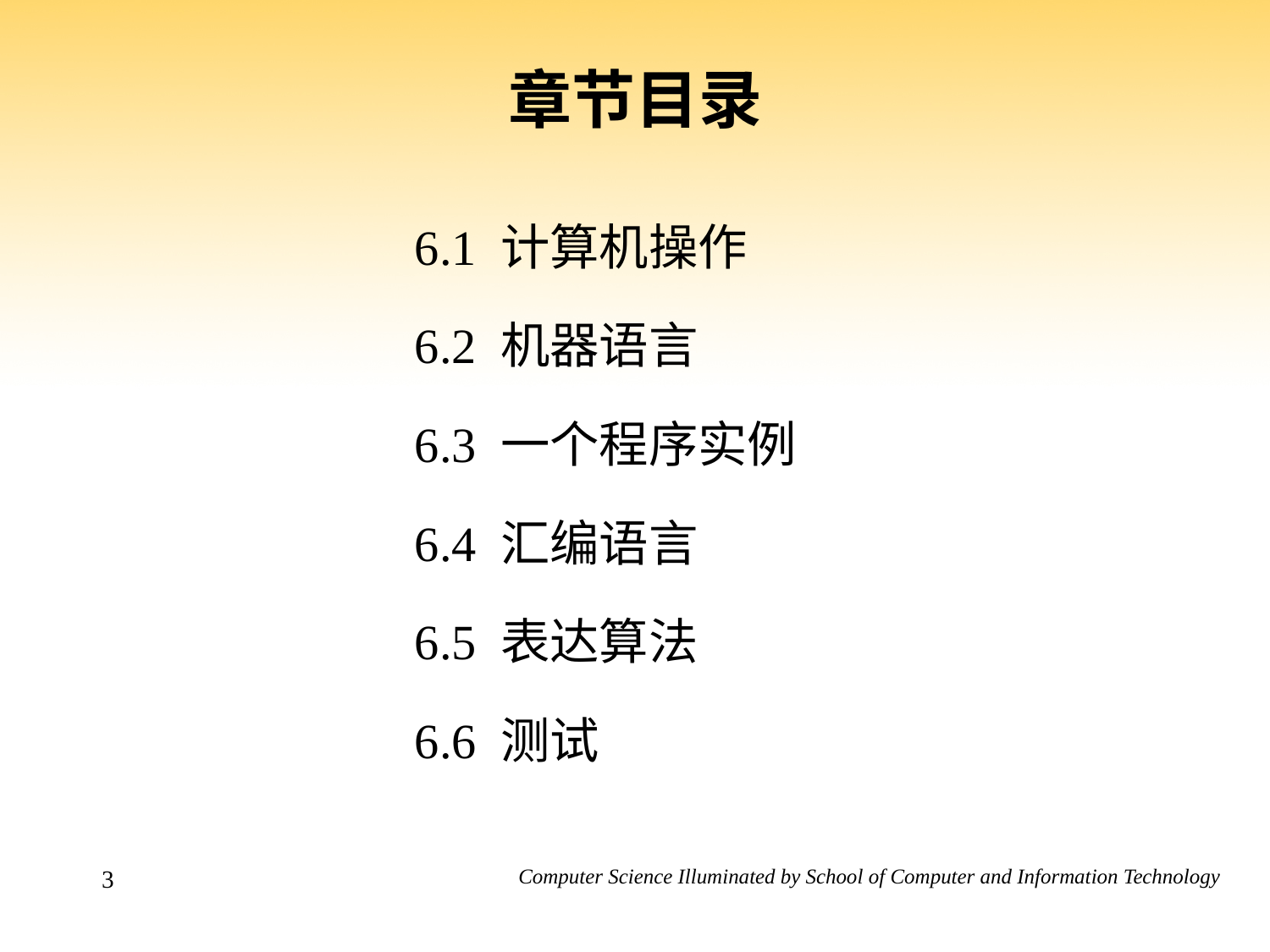

# 章节目录
6.1 计算机操作
6.2 机器语言
6.3 一个程序实例
6.4 汇编语言
6.5 表达算法
6.6 测试
3